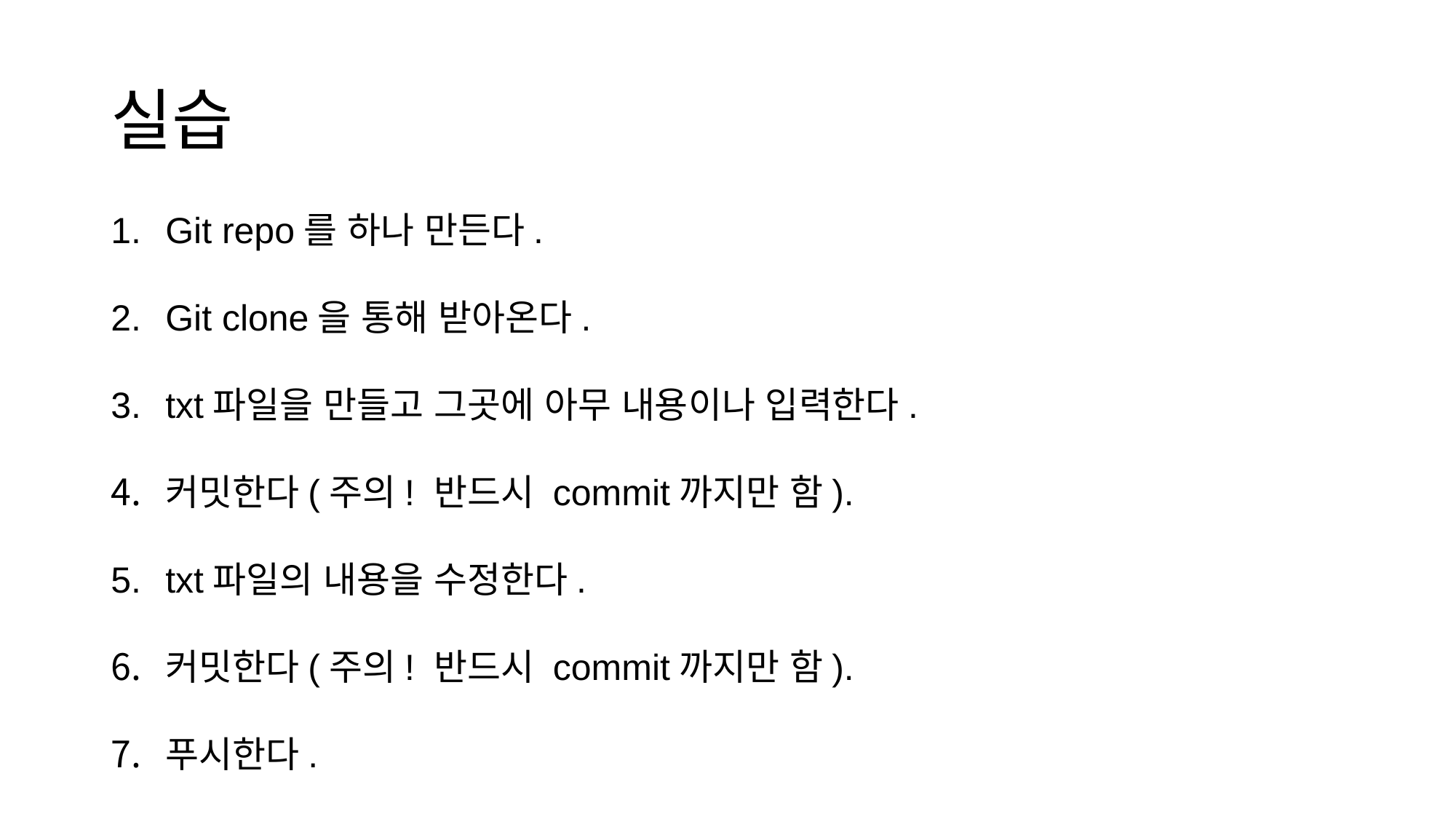

# 실습
Git repo를 하나 만든다.

Git clone을 통해 받아온다.

txt파일을 만들고 그곳에 아무 내용이나 입력한다.

커밋한다(주의! 반드시 commit까지만 함).

txt파일의 내용을 수정한다.

커밋한다(주의! 반드시 commit까지만 함).

푸시한다.